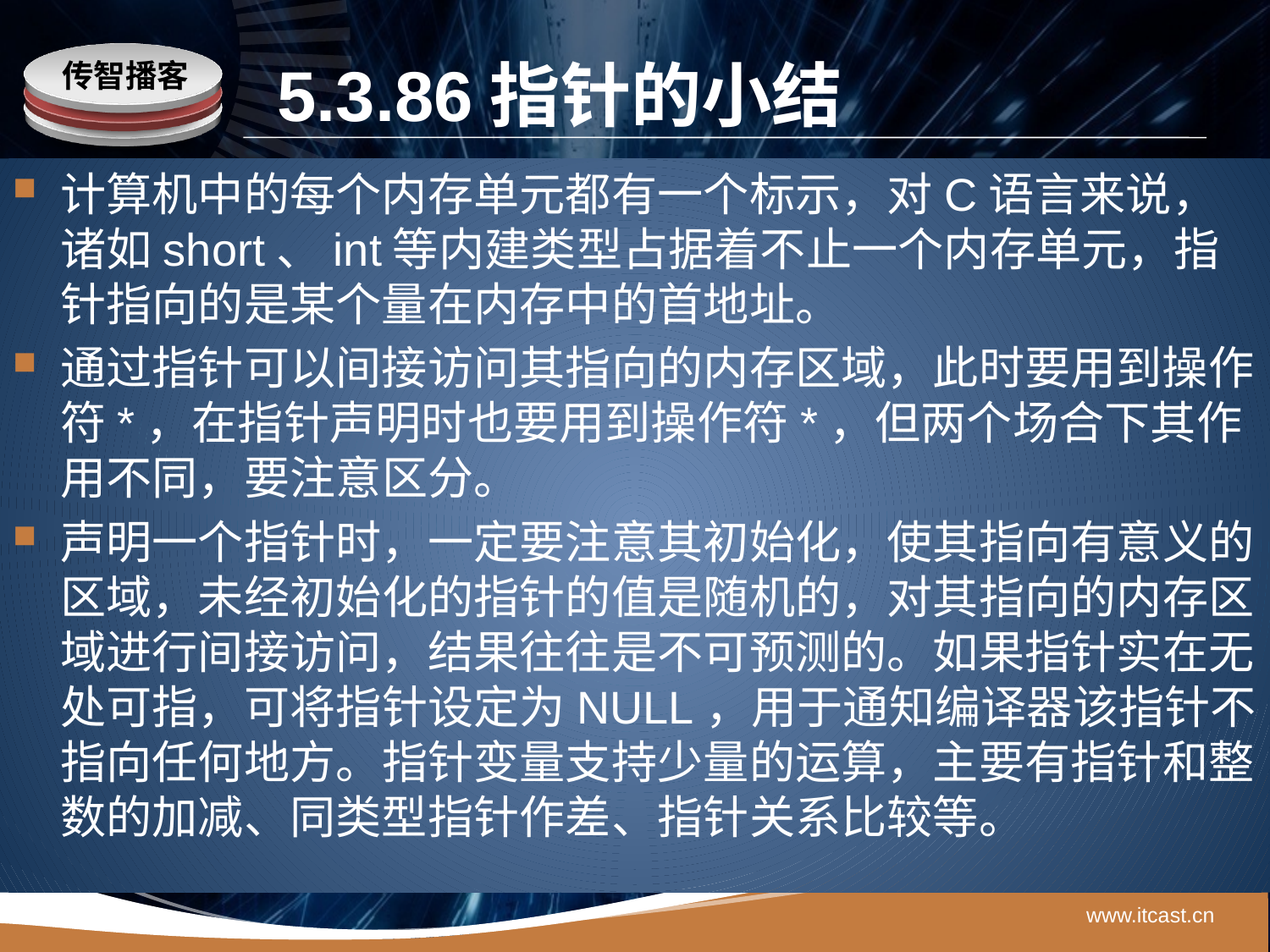

# 5.3.86指针的小结
计算机中的每个内存单元都有一个标示，对C语言来说，诸如short、int等内建类型占据着不止一个内存单元，指针指向的是某个量在内存中的首地址。
通过指针可以间接访问其指向的内存区域，此时要用到操作符*，在指针声明时也要用到操作符*，但两个场合下其作用不同，要注意区分。
声明一个指针时，一定要注意其初始化，使其指向有意义的区域，未经初始化的指针的值是随机的，对其指向的内存区域进行间接访问，结果往往是不可预测的。如果指针实在无处可指，可将指针设定为NULL，用于通知编译器该指针不指向任何地方。指针变量支持少量的运算，主要有指针和整数的加减、同类型指针作差、指针关系比较等。
www.itcast.cn